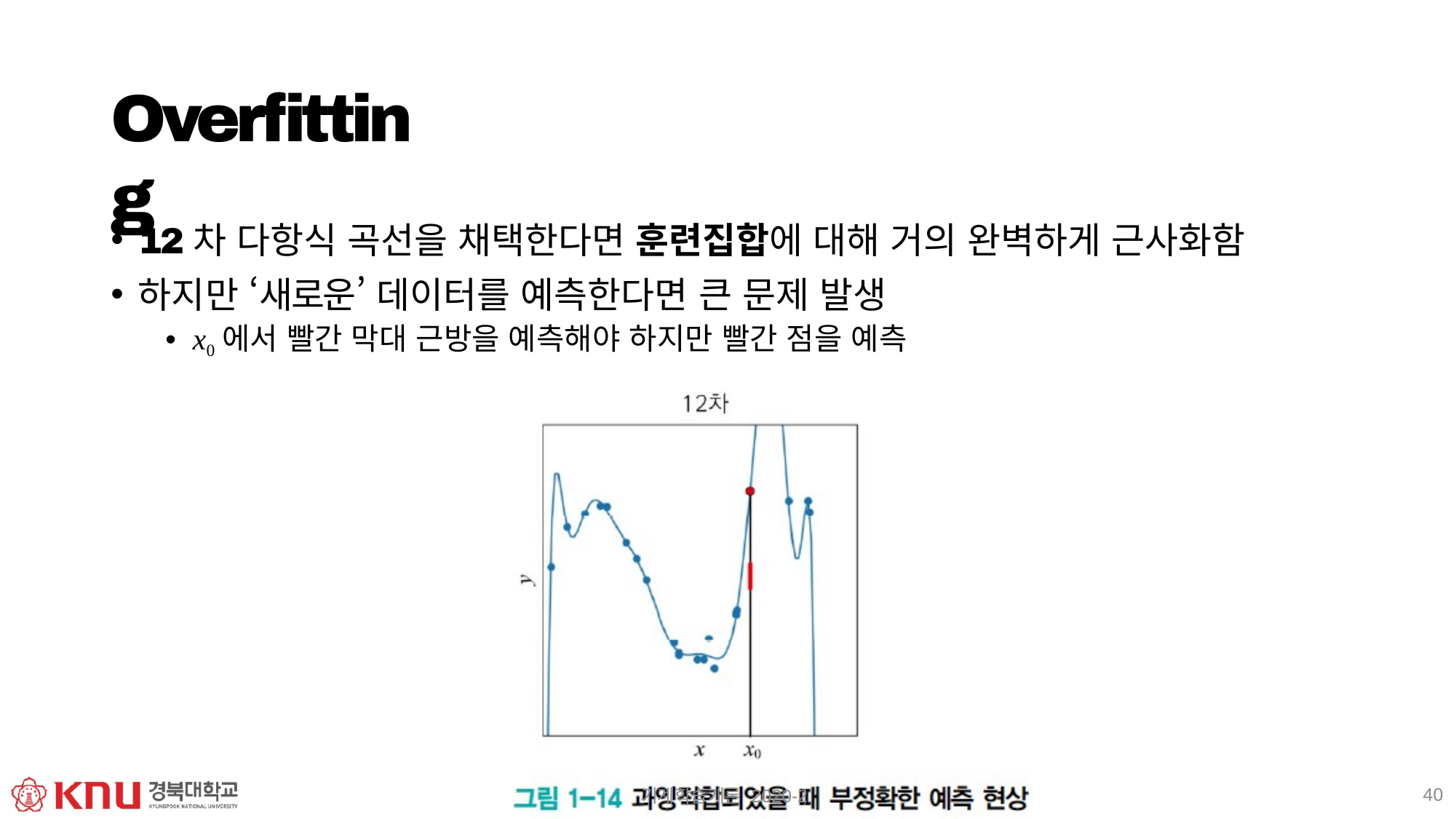

# Overfitting
12차 다항식 곡선을 채택한다면 훈련집합에 대해 거의 완벽하게 근사화함
하지만 ‘새로운’ 데이터를 예측한다면 큰 문제 발생
x0에서 빨간 막대 근방을 예측해야 하지만 빨간 점을 예측

40
기계학습개론 2020-2